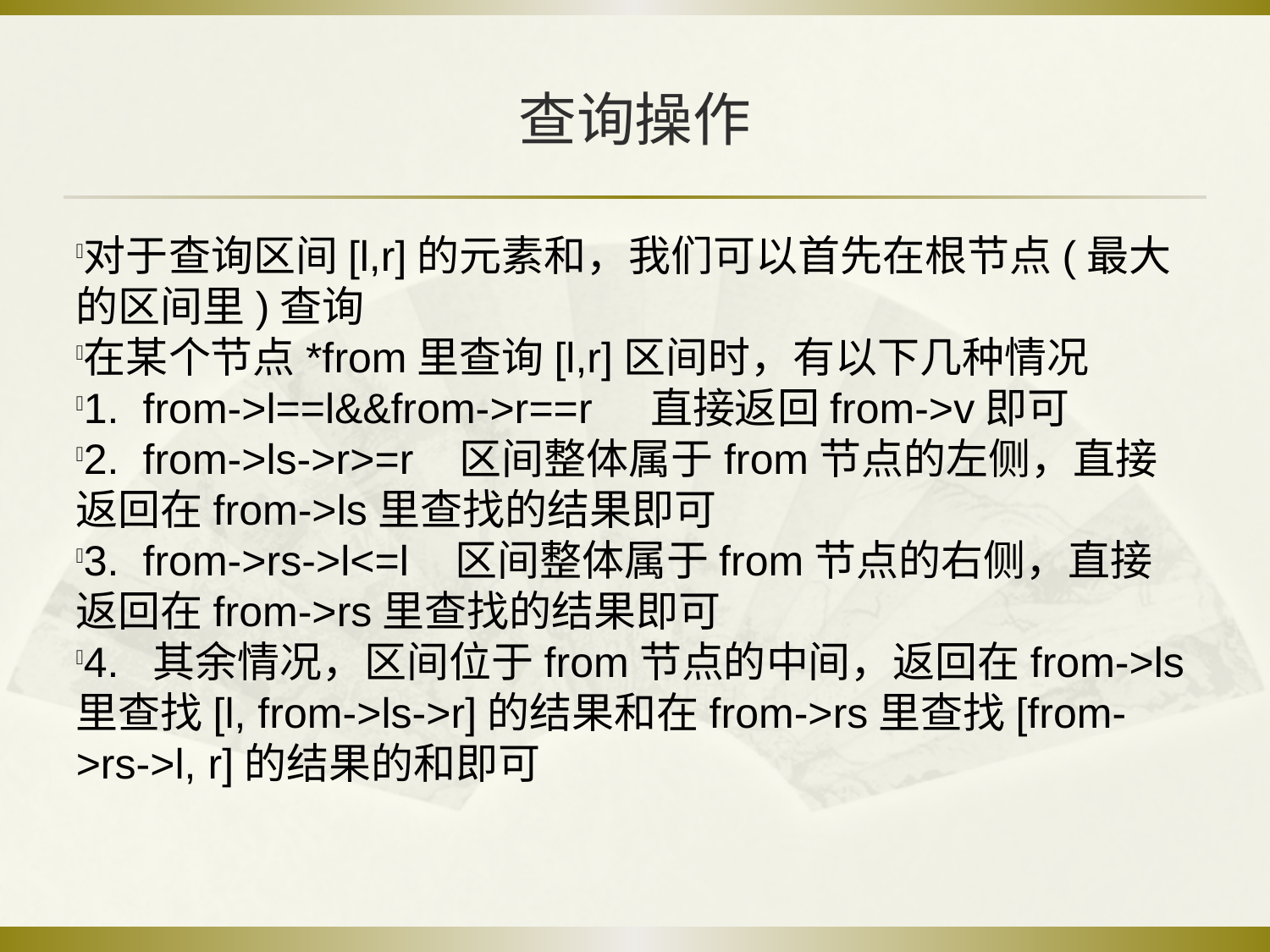

查询操作
对于查询区间[l,r]的元素和，我们可以首先在根节点(最大的区间里)查询
在某个节点*from里查询[l,r]区间时，有以下几种情况
1.  from->l==l&&from->r==r    直接返回from->v即可
2.  from->ls->r>=r   区间整体属于from节点的左侧，直接返回在from->ls里查找的结果即可
3.  from->rs->l<=l   区间整体属于from节点的右侧，直接返回在from->rs里查找的结果即可
4.  其余情况，区间位于from节点的中间，返回在from->ls里查找[l, from->ls->r]的结果和在from->rs里查找[from->rs->l, r]的结果的和即可